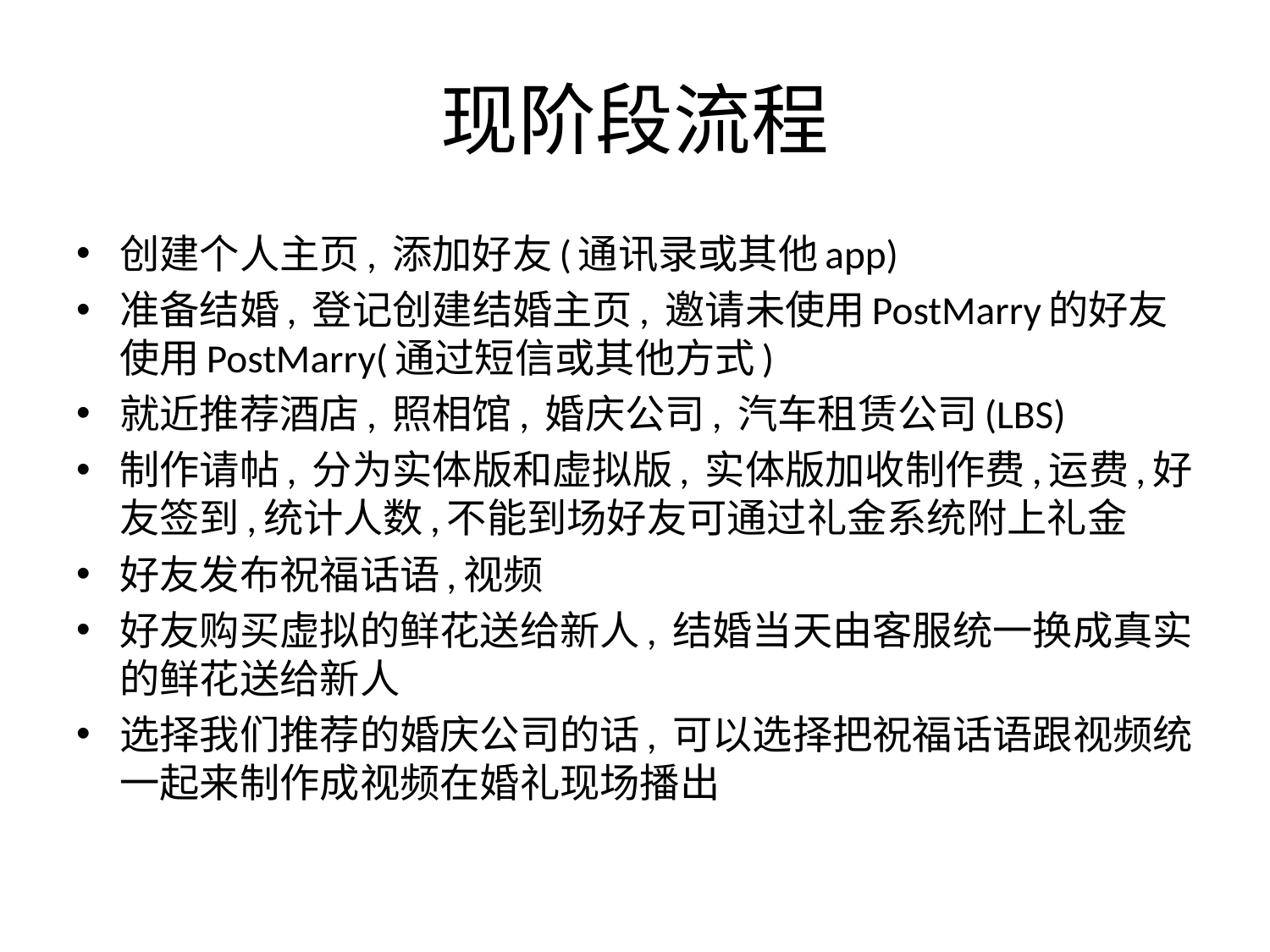

# 现阶段流程
创建个人主页, 添加好友(通讯录或其他app)
准备结婚, 登记创建结婚主页, 邀请未使用PostMarry的好友使用PostMarry(通过短信或其他方式)
就近推荐酒店, 照相馆, 婚庆公司, 汽车租赁公司(LBS)
制作请帖, 分为实体版和虚拟版, 实体版加收制作费,运费,好友签到,统计人数,不能到场好友可通过礼金系统附上礼金
好友发布祝福话语,视频
好友购买虚拟的鲜花送给新人, 结婚当天由客服统一换成真实的鲜花送给新人
选择我们推荐的婚庆公司的话, 可以选择把祝福话语跟视频统一起来制作成视频在婚礼现场播出